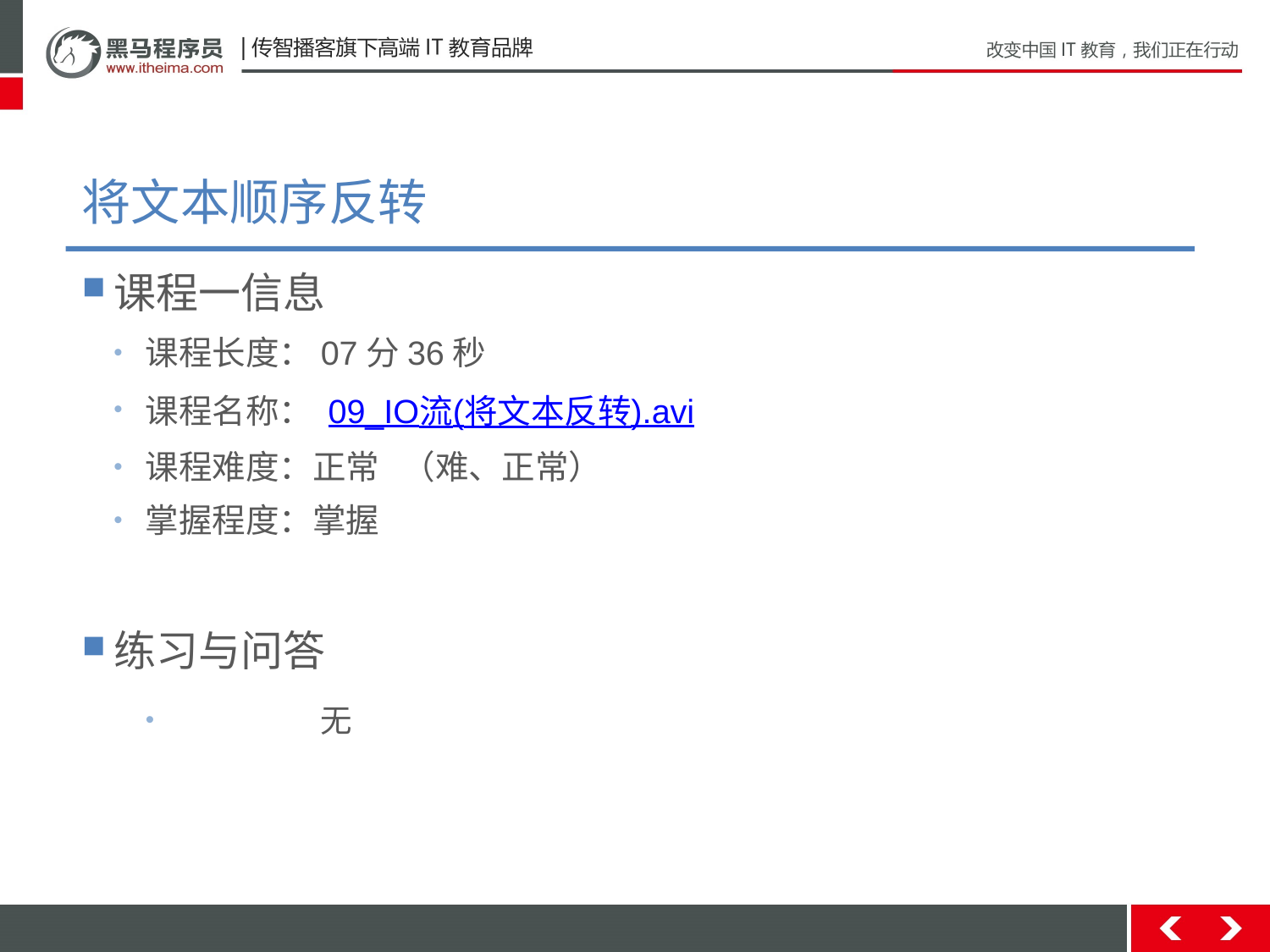

# 将文本顺序反转
课程一信息
课程长度：07分36秒
课程名称： 09_IO流(将文本反转).avi
课程难度：正常   （难、正常）
掌握程度：掌握

练习与问答
	无